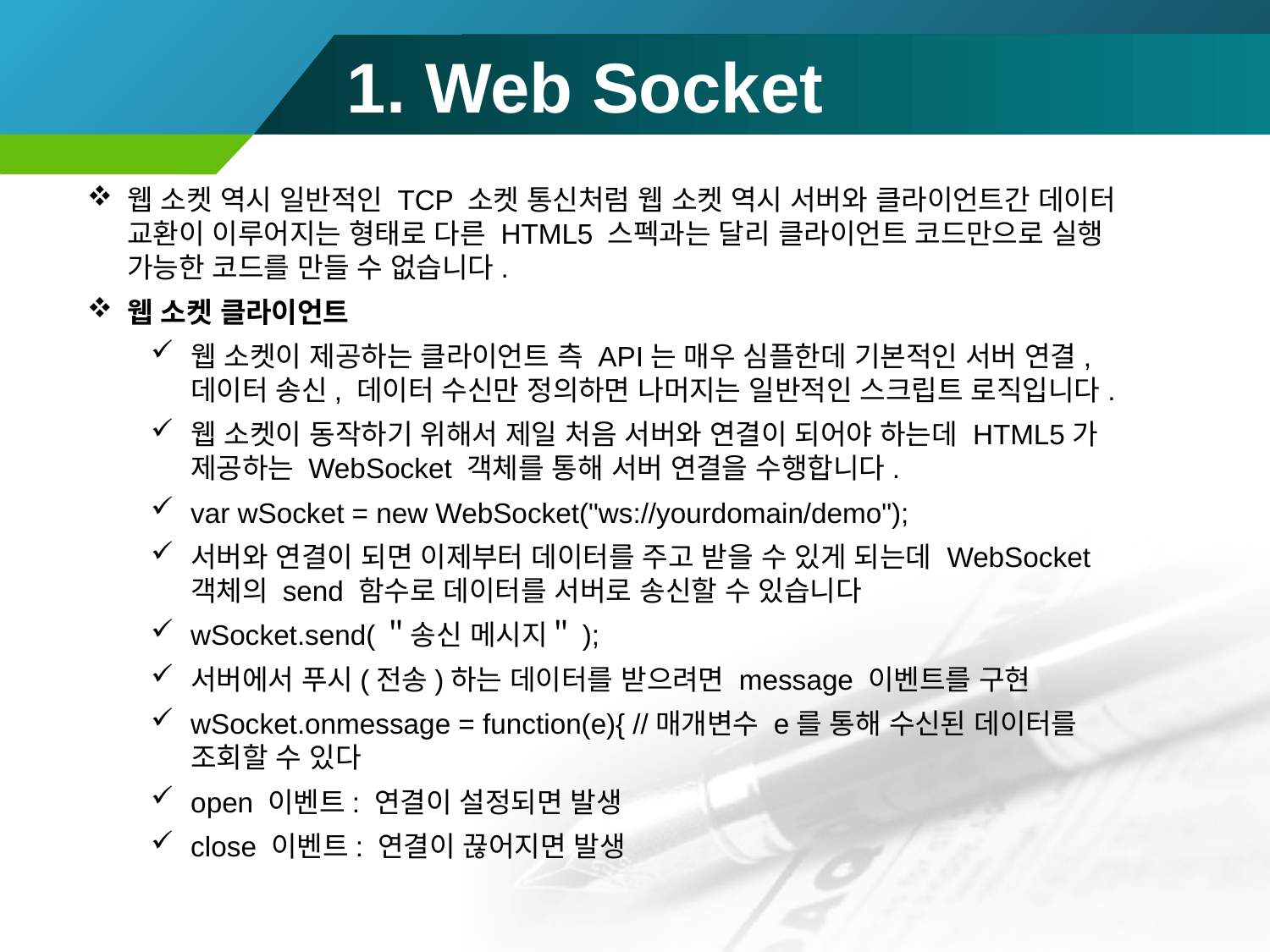

# 1. Web Socket
웹 소켓 역시 일반적인 TCP 소켓 통신처럼 웹 소켓 역시 서버와 클라이언트간 데이터 교환이 이루어지는 형태로 다른 HTML5 스펙과는 달리 클라이언트 코드만으로 실행 가능한 코드를 만들 수 없습니다.
웹 소켓 클라이언트
웹 소켓이 제공하는 클라이언트 측 API는 매우 심플한데 기본적인 서버 연결, 데이터 송신, 데이터 수신만 정의하면 나머지는 일반적인 스크립트 로직입니다.
웹 소켓이 동작하기 위해서 제일 처음 서버와 연결이 되어야 하는데 HTML5가 제공하는 WebSocket 객체를 통해 서버 연결을 수행합니다.
var wSocket = new WebSocket("ws://yourdomain/demo");
서버와 연결이 되면 이제부터 데이터를 주고 받을 수 있게 되는데 WebSocket 객체의 send 함수로 데이터를 서버로 송신할 수 있습니다
wSocket.send(＂송신 메시지＂);
서버에서 푸시(전송)하는 데이터를 받으려면 message 이벤트를 구현
wSocket.onmessage = function(e){ //매개변수 e를 통해 수신된 데이터를 조회할 수 있다
open 이벤트: 연결이 설정되면 발생
close 이벤트: 연결이 끊어지면 발생